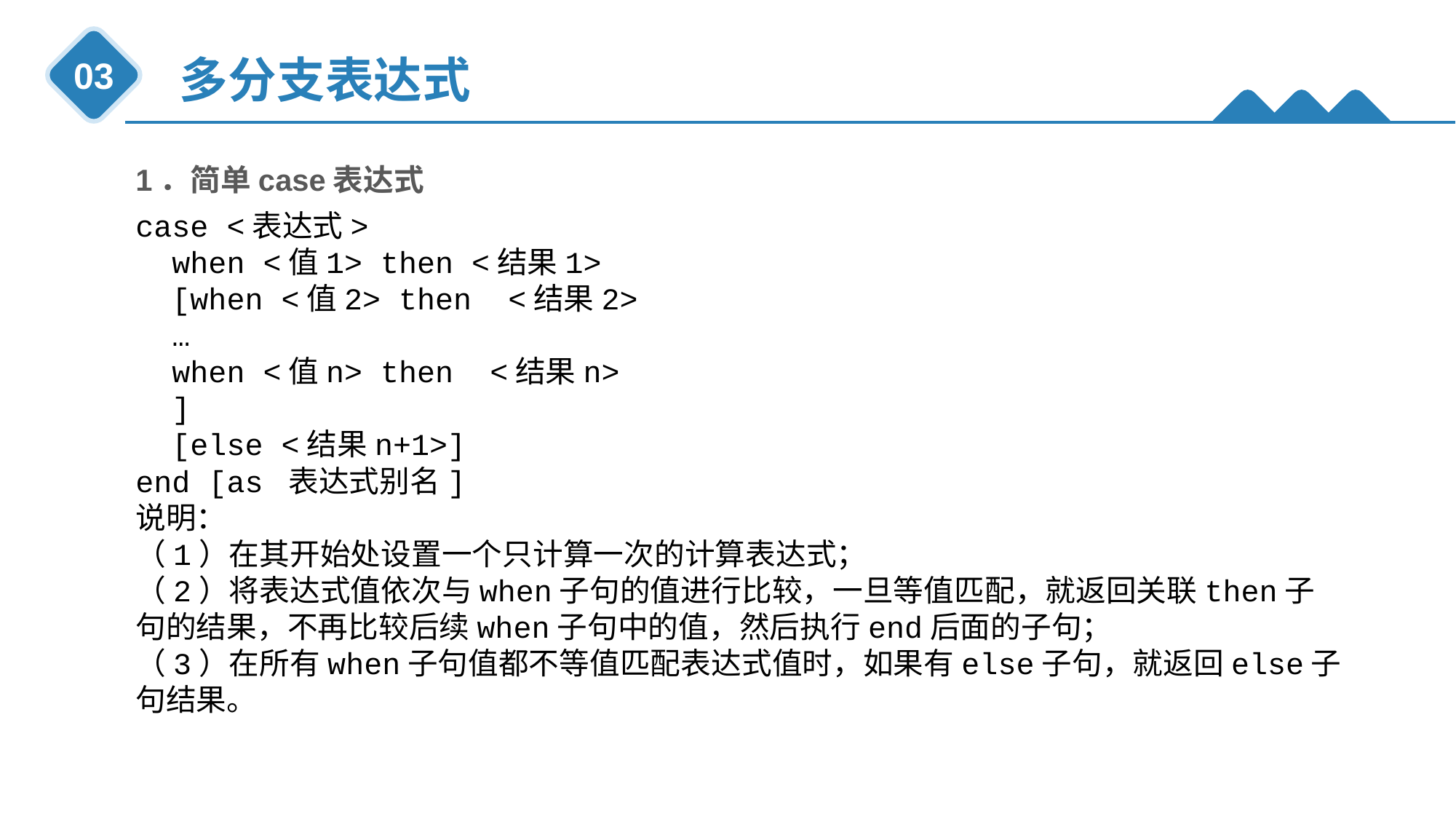

多分支表达式
03

1．简单case表达式
case <表达式>
  when <值1> then <结果1>
  [when <值2> then  <结果2>
  …
  when <值n> then  <结果n>
  ]
  [else <结果n+1>]
end [as 表达式别名]
说明：
（1）在其开始处设置一个只计算一次的计算表达式；
（2）将表达式值依次与when子句的值进行比较，一旦等值匹配，就返回关联then子句的结果，不再比较后续when子句中的值，然后执行end后面的子句；
（3）在所有when子句值都不等值匹配表达式值时，如果有else子句，就返回else子句结果。